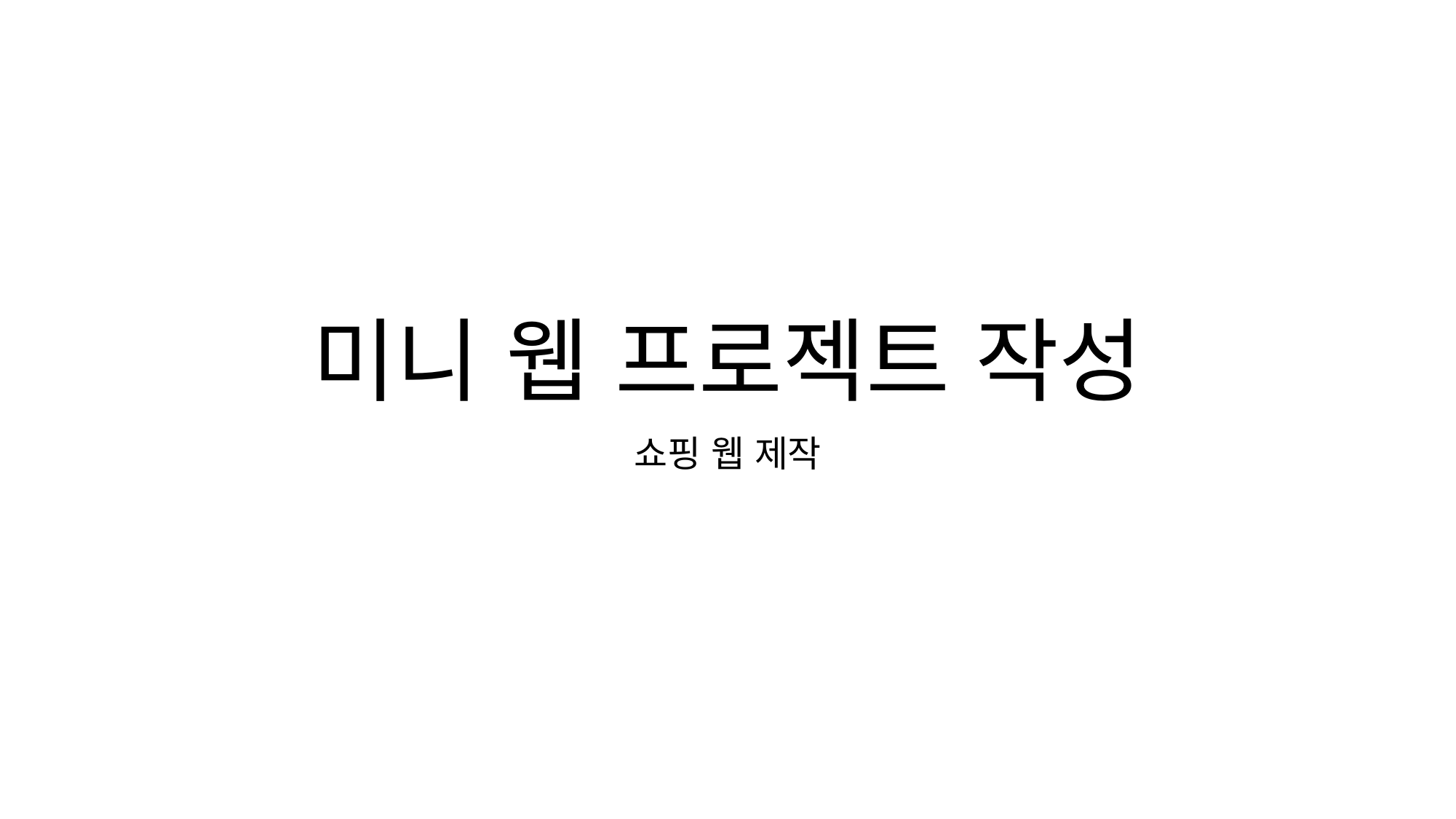

# 미니 웹 프로젝트 작성
쇼핑 웹 제작